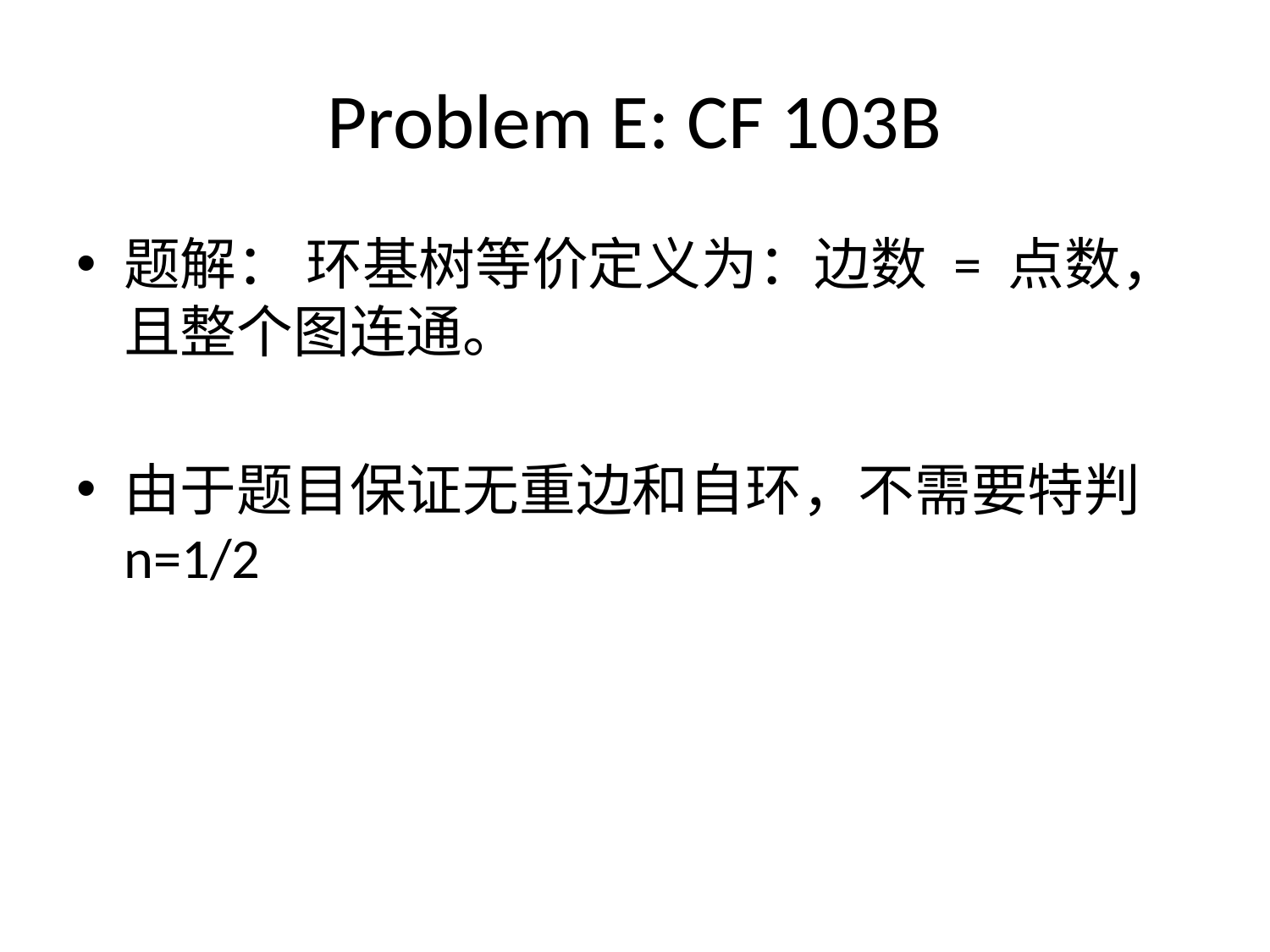

# Problem E: CF 103B
题解： 环基树等价定义为：边数 = 点数，且整个图连通。

由于题目保证无重边和自环，不需要特判n=1/2